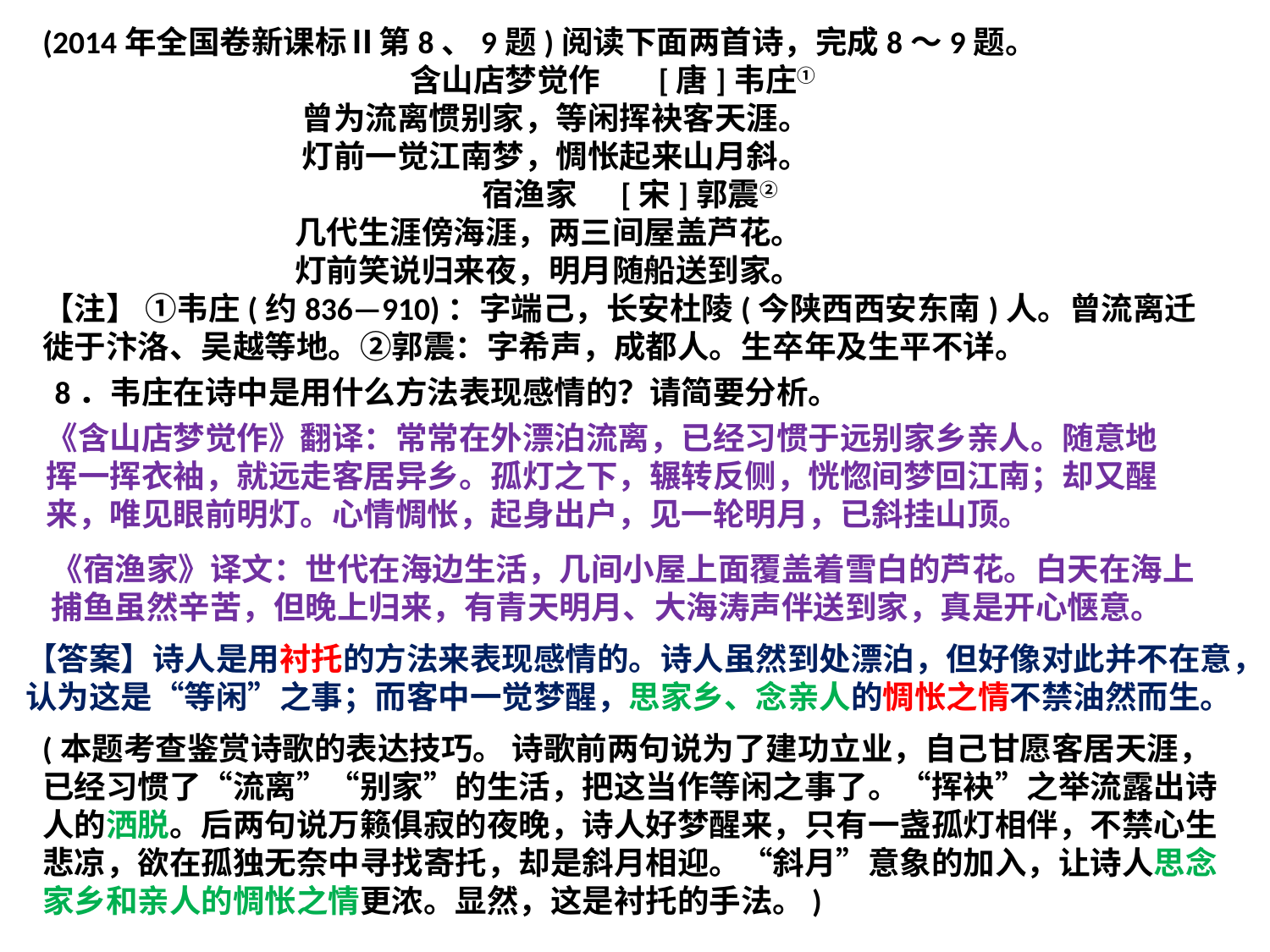

(2014年全国卷新课标Ⅱ第8、9题)阅读下面两首诗，完成8～9题。
                                                  含山店梦觉作       [唐]韦庄①
                                   曾为流离惯别家，等闲挥袂客天涯。
                                   灯前一觉江南梦，惆怅起来山月斜。
                                                            宿渔家     [宋]郭震②
                                  几代生涯傍海涯，两三间屋盖芦花。
                                  灯前笑说归来夜，明月随船送到家。
【注】 ①韦庄(约836—910)：字端己，长安杜陵(今陕西西安东南)人。曾流离迁徙于汴洛、吴越等地。②郭震：字希声，成都人。生卒年及生平不详。
8．韦庄在诗中是用什么方法表现感情的？请简要分析。
《含山店梦觉作》翻译：常常在外漂泊流离，已经习惯于远别家乡亲人。随意地挥一挥衣袖，就远走客居异乡。孤灯之下，辗转反侧，恍惚间梦回江南；却又醒来，唯见眼前明灯。心情惆怅，起身出户，见一轮明月，已斜挂山顶。
《宿渔家》译文：世代在海边生活，几间小屋上面覆盖着雪白的芦花。白天在海上捕鱼虽然辛苦，但晚上归来，有青天明月、大海涛声伴送到家，真是开心惬意。
【答案】诗人是用衬托的方法来表现感情的。诗人虽然到处漂泊，但好像对此并不在意，认为这是“等闲”之事；而客中一觉梦醒，思家乡、念亲人的惆怅之情不禁油然而生。
(本题考查鉴赏诗歌的表达技巧。 诗歌前两句说为了建功立业，自己甘愿客居天涯，已经习惯了“流离”“别家”的生活，把这当作等闲之事了。“挥袂”之举流露出诗人的洒脱。后两句说万籁俱寂的夜晚，诗人好梦醒来，只有一盏孤灯相伴，不禁心生悲凉，欲在孤独无奈中寻找寄托，却是斜月相迎。“斜月”意象的加入，让诗人思念家乡和亲人的惆怅之情更浓。显然，这是衬托的手法。)